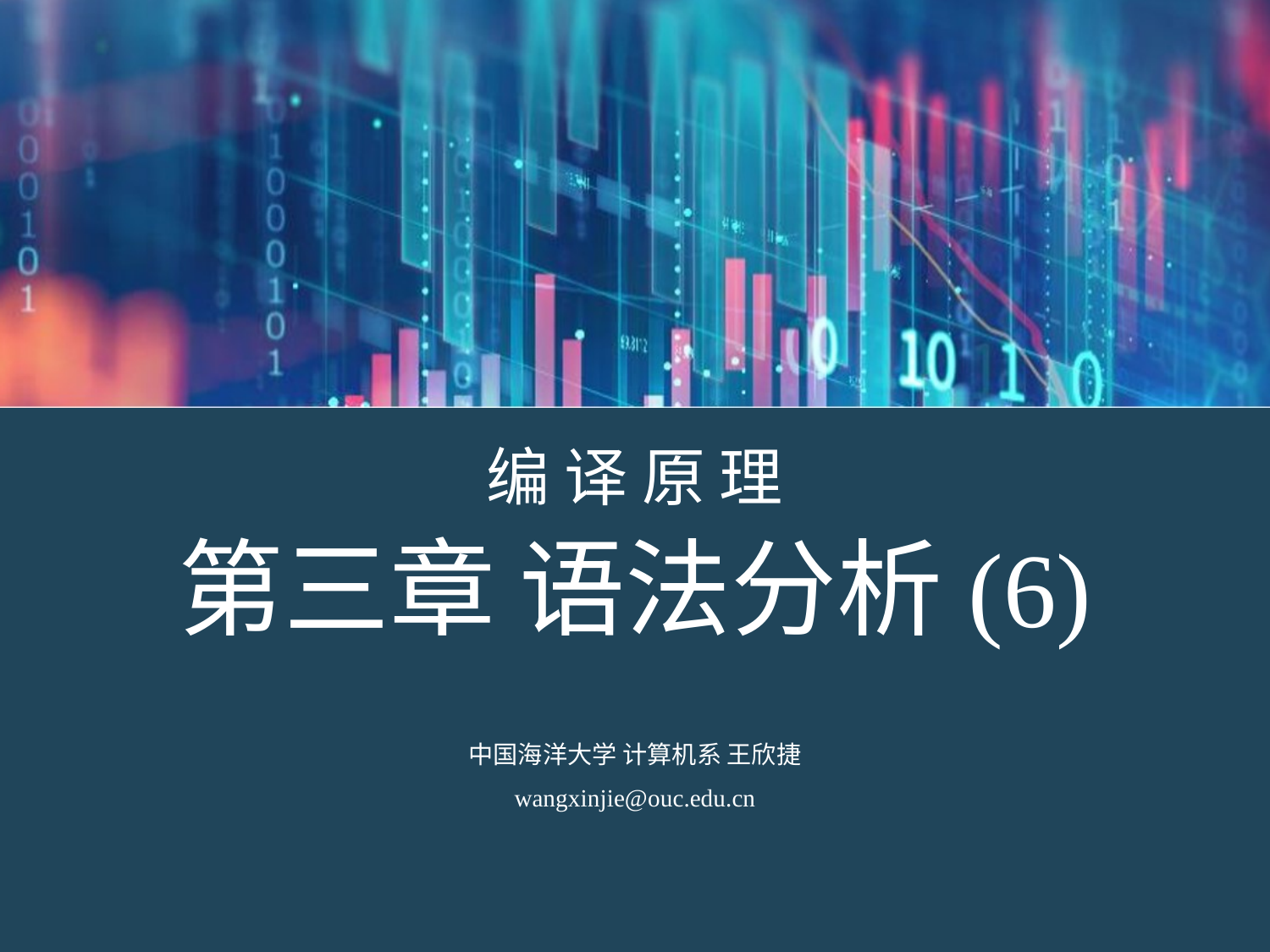

# 第三章 语法分析(6)
编 译 原 理

中国海洋大学 计算机系 王欣捷
wangxinjie@ouc.edu.cn